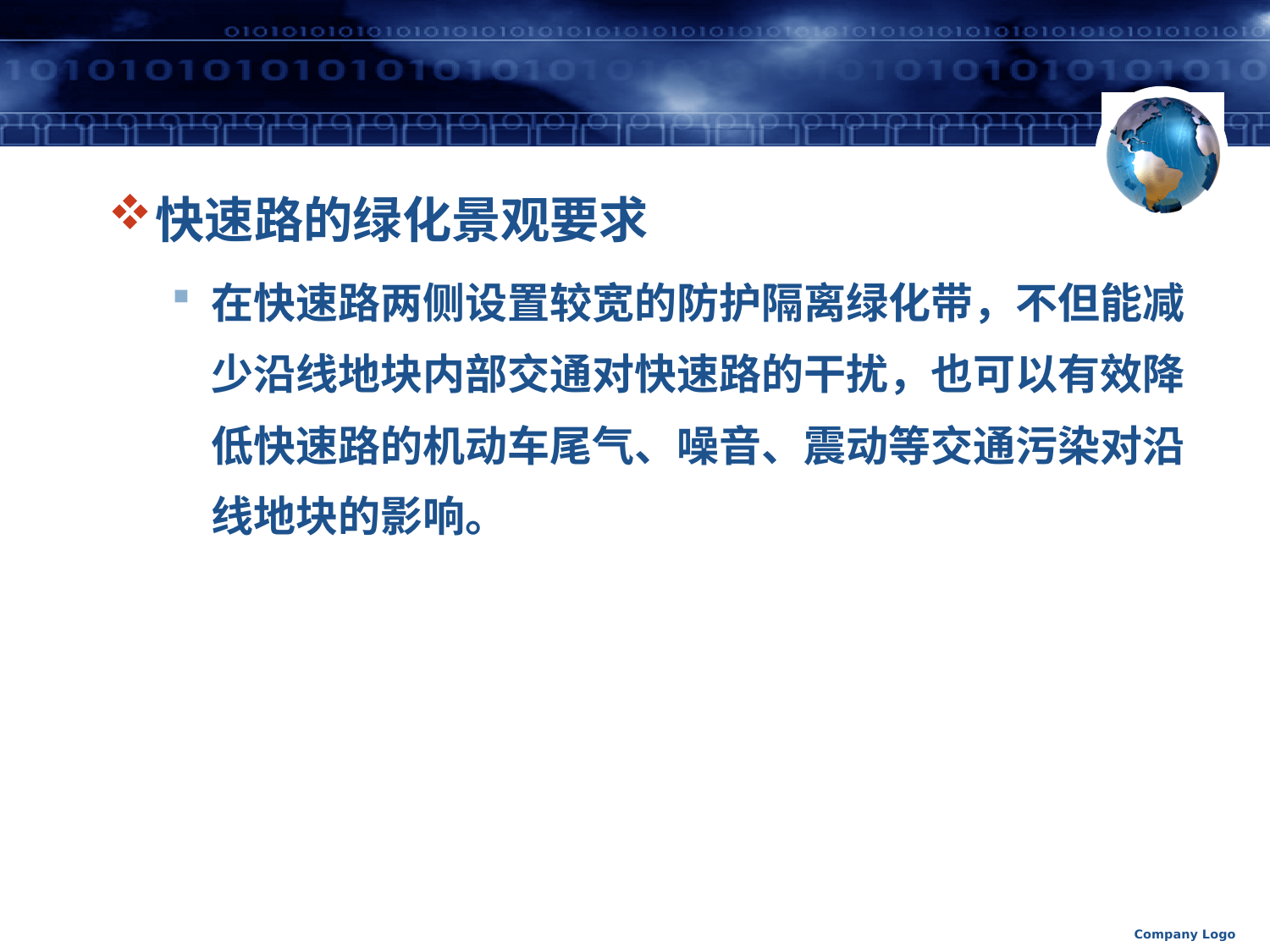

#
快速路的绿化景观要求
在快速路两侧设置较宽的防护隔离绿化带，不但能减少沿线地块内部交通对快速路的干扰，也可以有效降低快速路的机动车尾气、噪音、震动等交通污染对沿线地块的影响。
Company Logo